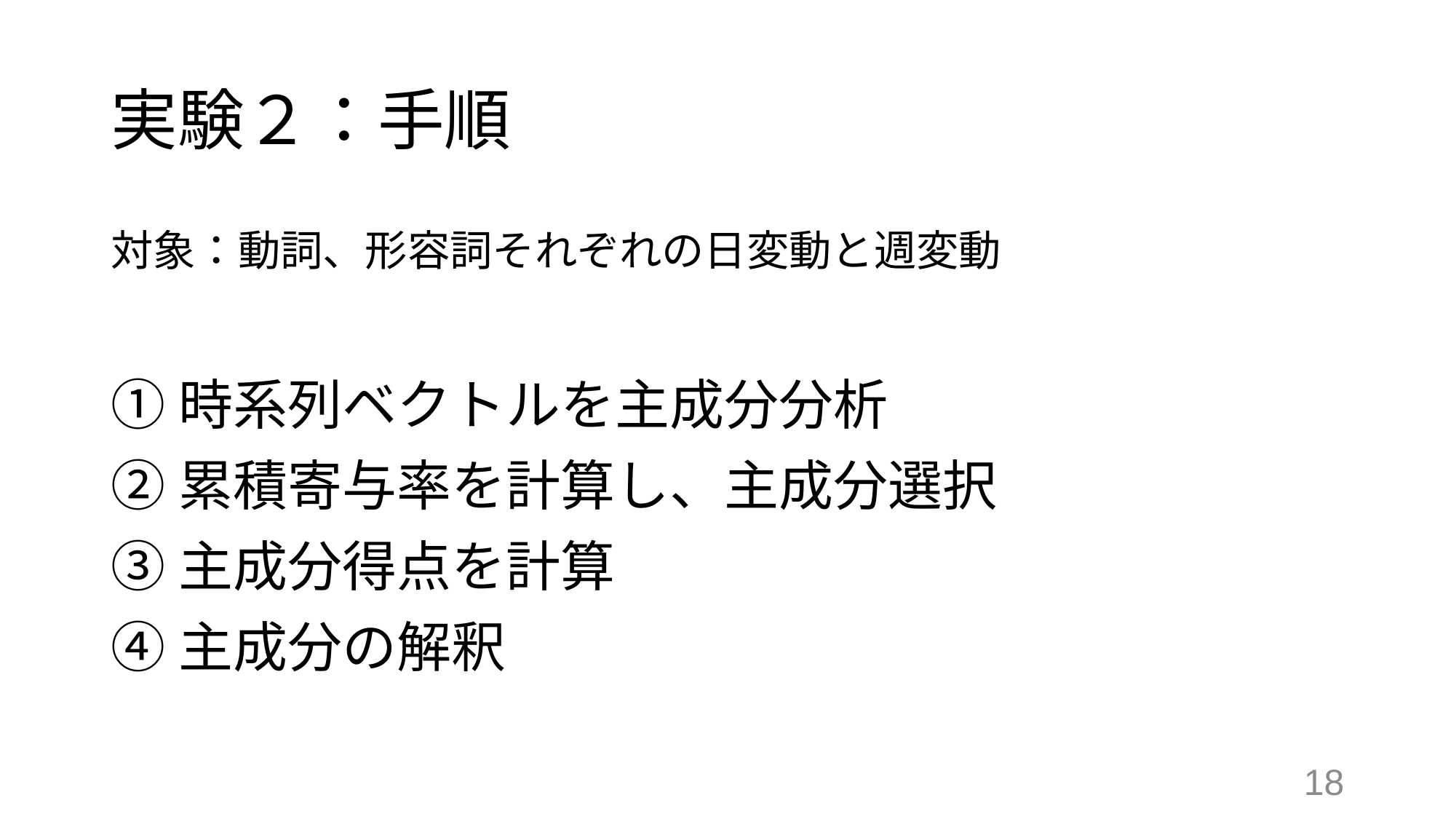

# 実験２：手順
対象：動詞、形容詞それぞれの日変動と週変動

①時系列ベクトルを主成分分析
②累積寄与率を計算し、主成分選択
③主成分得点を計算
④主成分の解釈
18